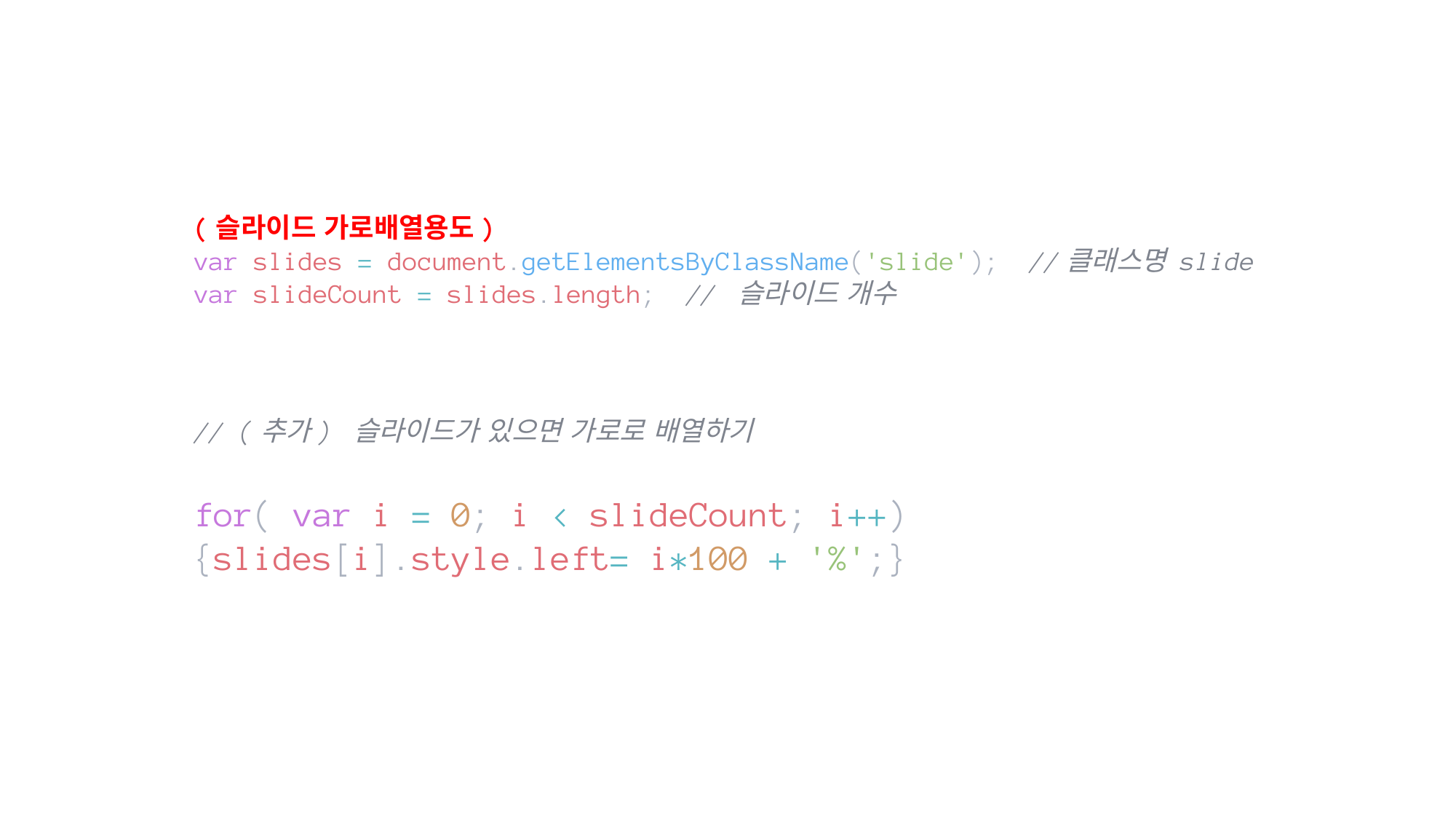

(슬라이드 가로배열용도)
var slides = document.getElementsByClassName('slide');  //클래스명 slide
var slideCount = slides.length;  // 슬라이드 개수

// (추가) 슬라이드가 있으면 가로로 배열하기
for( var i = 0; i < slideCount; i++)
{slides[i].style.left= i*100 + '%';}